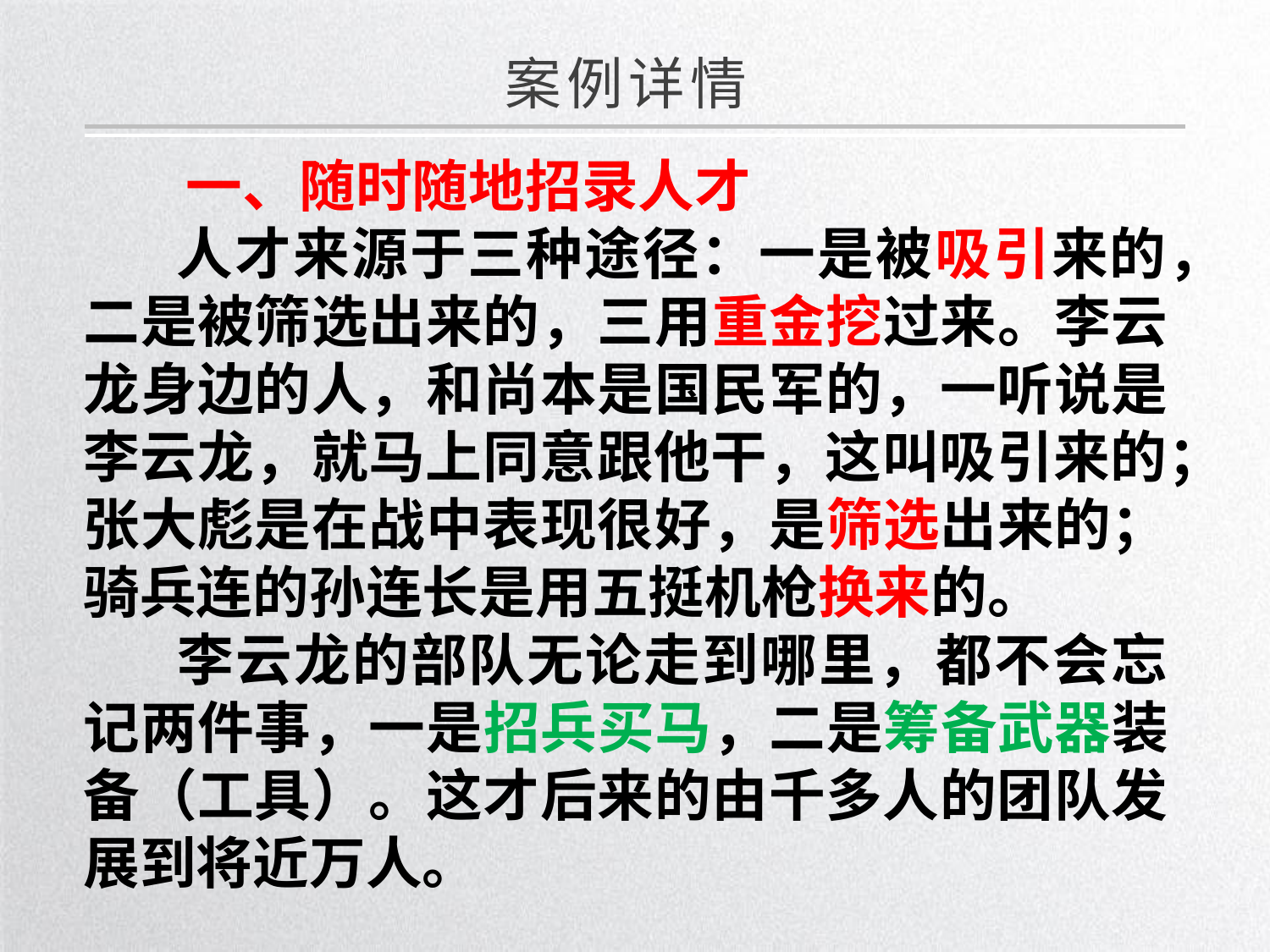

案例详情
  一、随时随地招录人才
 人才来源于三种途径：一是被吸引来的，二是被筛选出来的，三用重金挖过来。李云龙身边的人，和尚本是国民军的，一听说是李云龙，就马上同意跟他干，这叫吸引来的；张大彪是在战中表现很好，是筛选出来的；骑兵连的孙连长是用五挺机枪换来的。
 李云龙的部队无论走到哪里，都不会忘记两件事，一是招兵买马，二是筹备武器装备（工具）。这才后来的由千多人的团队发展到将近万人。